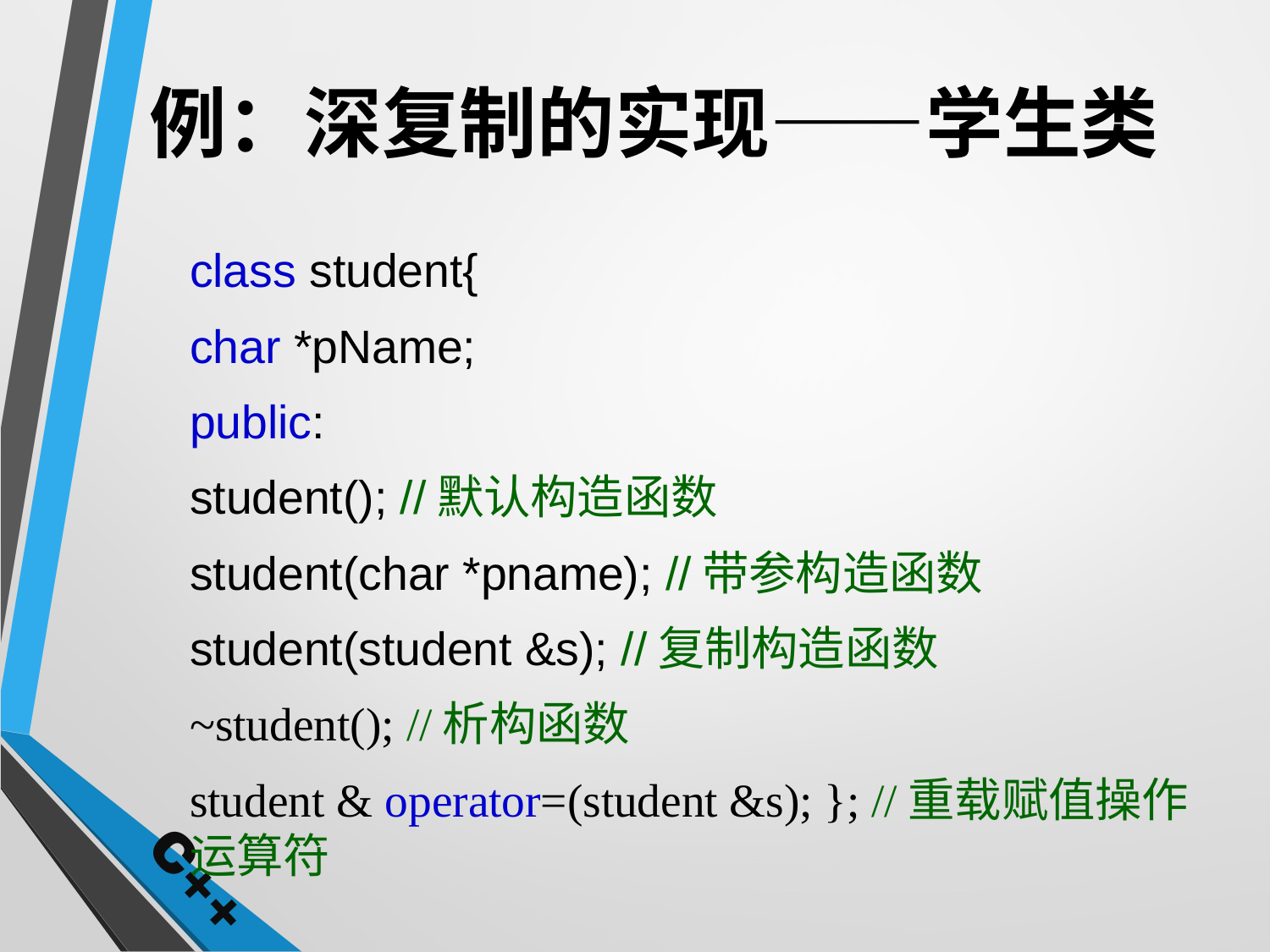

# 例：深复制的实现——学生类
	class student{
	char *pName;
	public:
	student(); //默认构造函数
	student(char *pname); //带参构造函数
	student(student &s); //复制构造函数
	~student(); //析构函数
	student & operator=(student &s); }; //重载赋值操作运算符